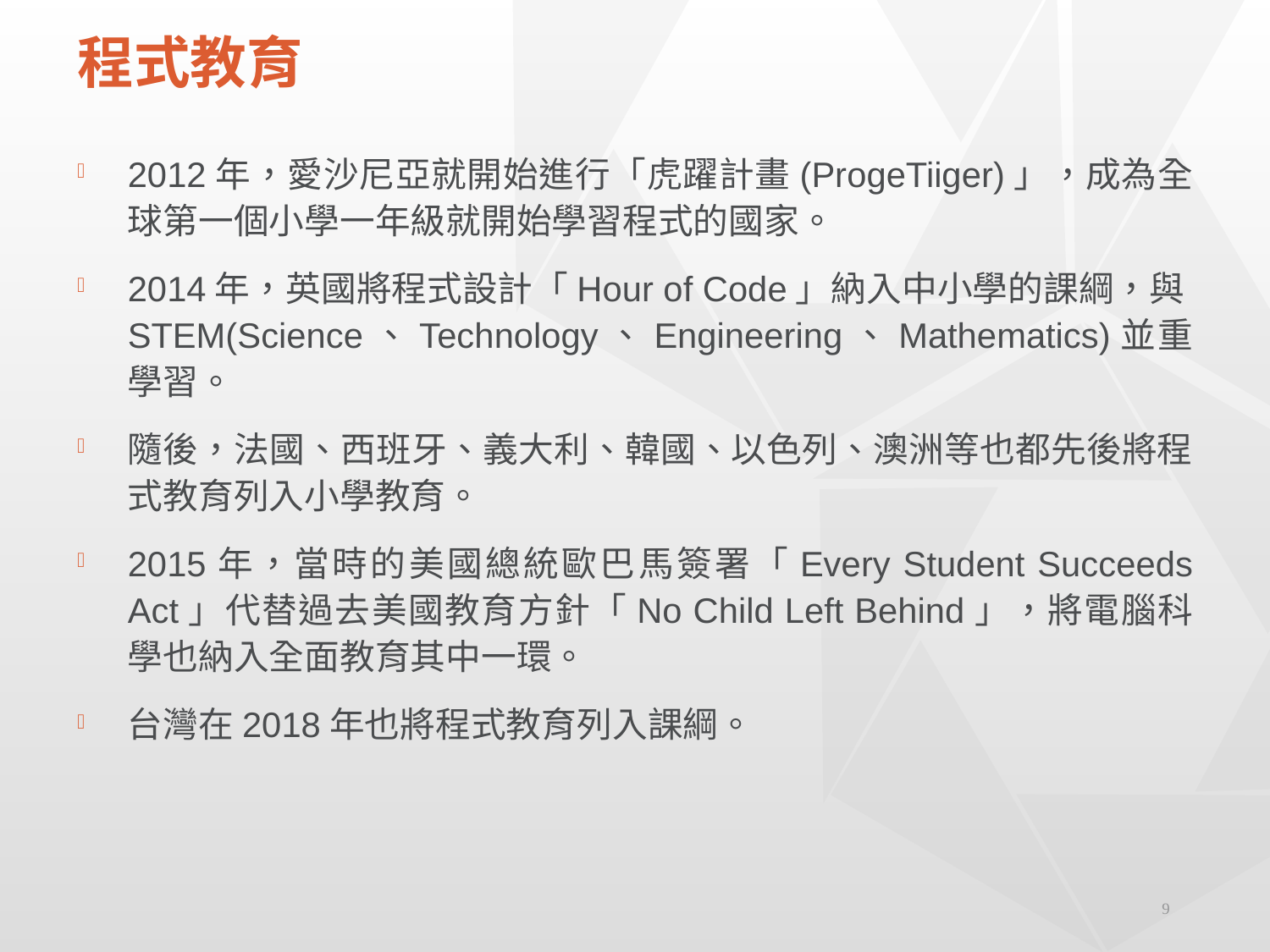

# 程式教育
2012年，愛沙尼亞就開始進行「虎躍計畫(ProgeTiiger)」，成為全球第一個小學一年級就開始學習程式的國家。
2014年，英國將程式設計「Hour of Code」納入中小學的課綱，與STEM(Science、Technology、Engineering、Mathematics)並重學習。
隨後，法國、西班牙、義大利、韓國、以色列、澳洲等也都先後將程式教育列入小學教育。
2015年，當時的美國總統歐巴馬簽署「Every Student Succeeds Act」代替過去美國教育方針「No Child Left Behind」，將電腦科學也納入全面教育其中一環。
台灣在2018年也將程式教育列入課綱。
9